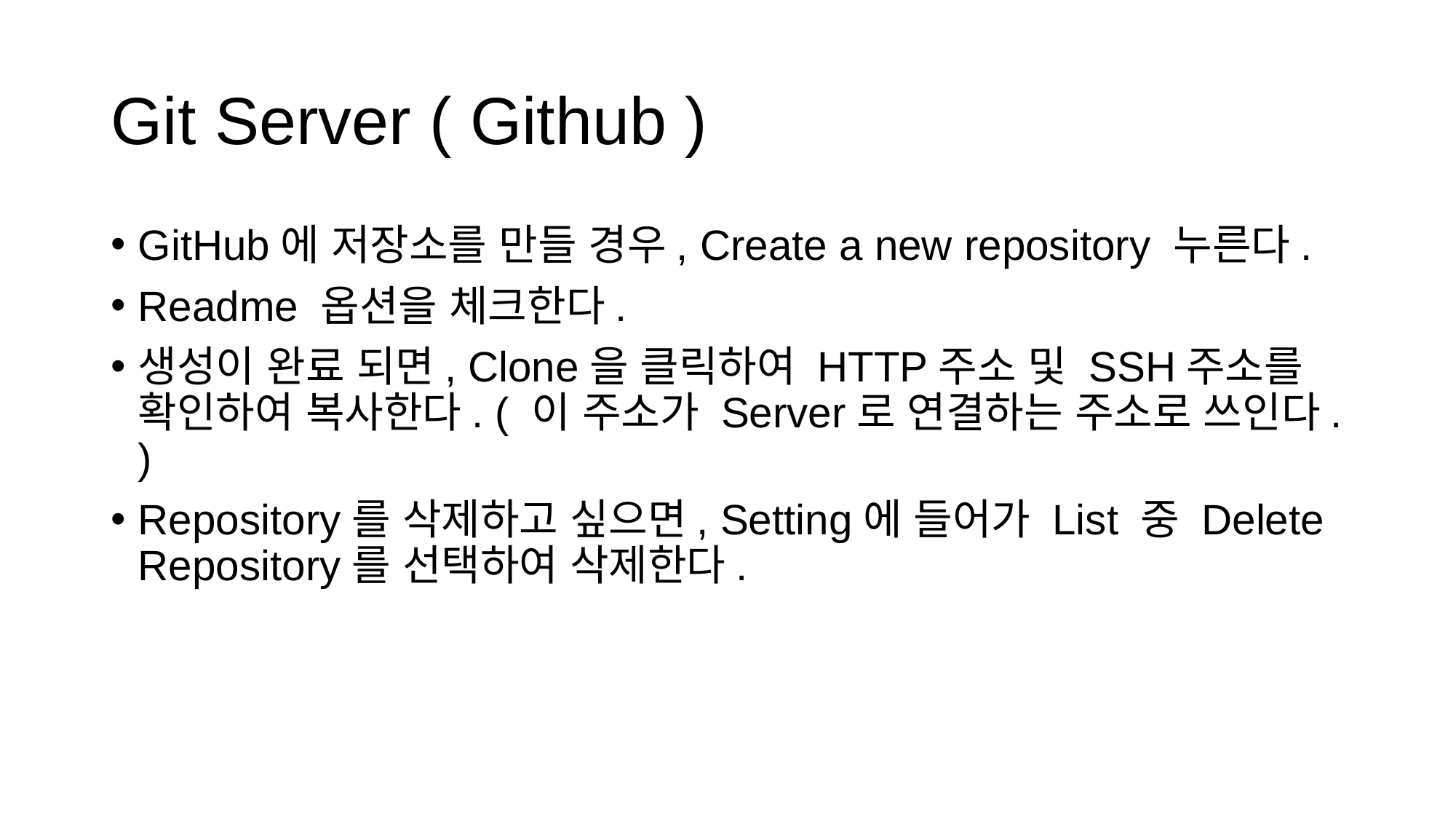

# Git Server ( Github )
GitHub에 저장소를 만들 경우, Create a new repository 누른다.
Readme 옵션을 체크한다.
생성이 완료 되면, Clone을 클릭하여 HTTP주소 및 SSH주소를 확인하여 복사한다. ( 이 주소가 Server로 연결하는 주소로 쓰인다. )
Repository를 삭제하고 싶으면, Setting에 들어가 List 중 Delete Repository를 선택하여 삭제한다.